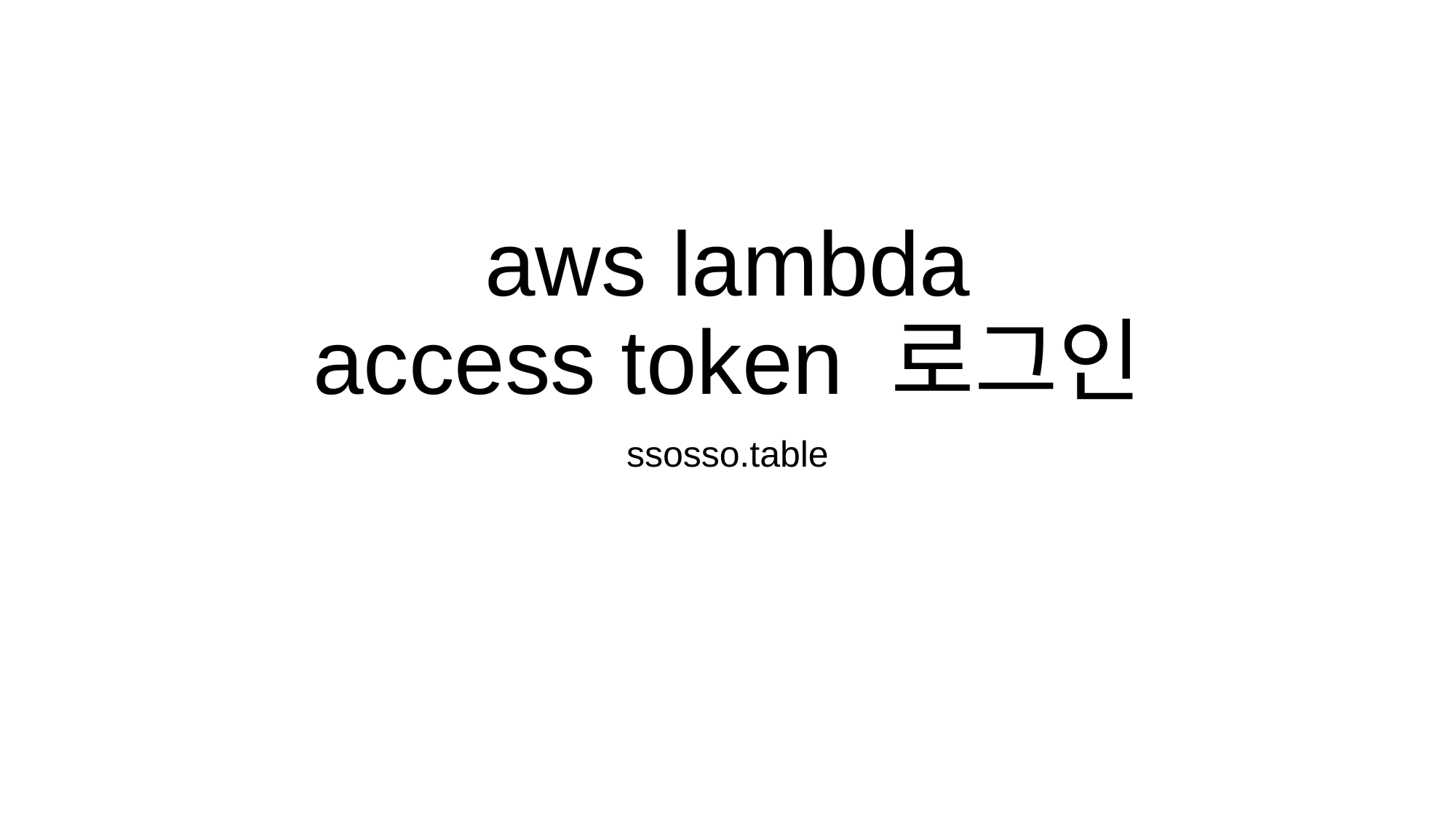

# aws lambda access token 로그인
ssosso.table